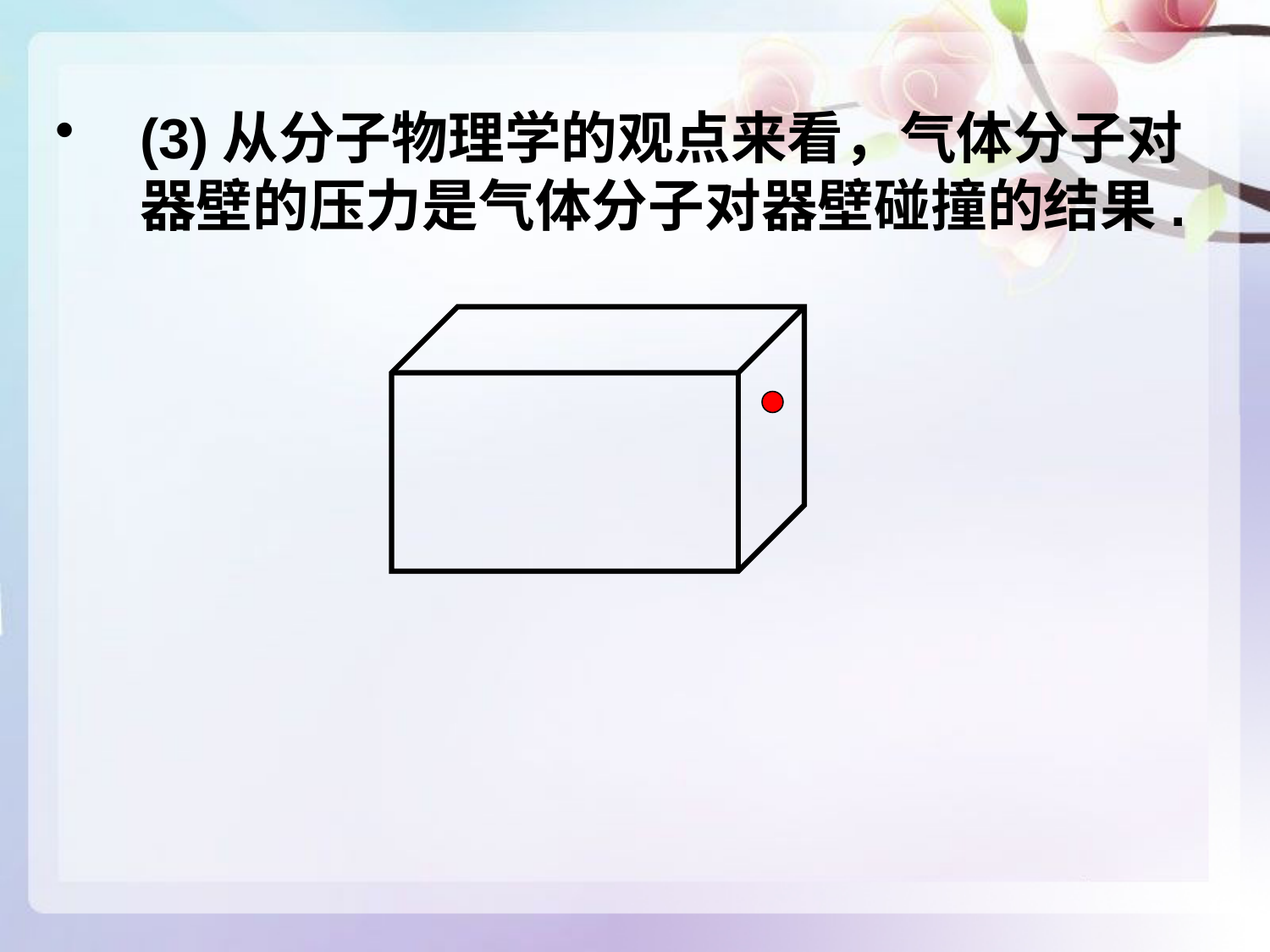

(3)从分子物理学的观点来看，气体分子对器壁的压力是气体分子对器壁碰撞的结果.